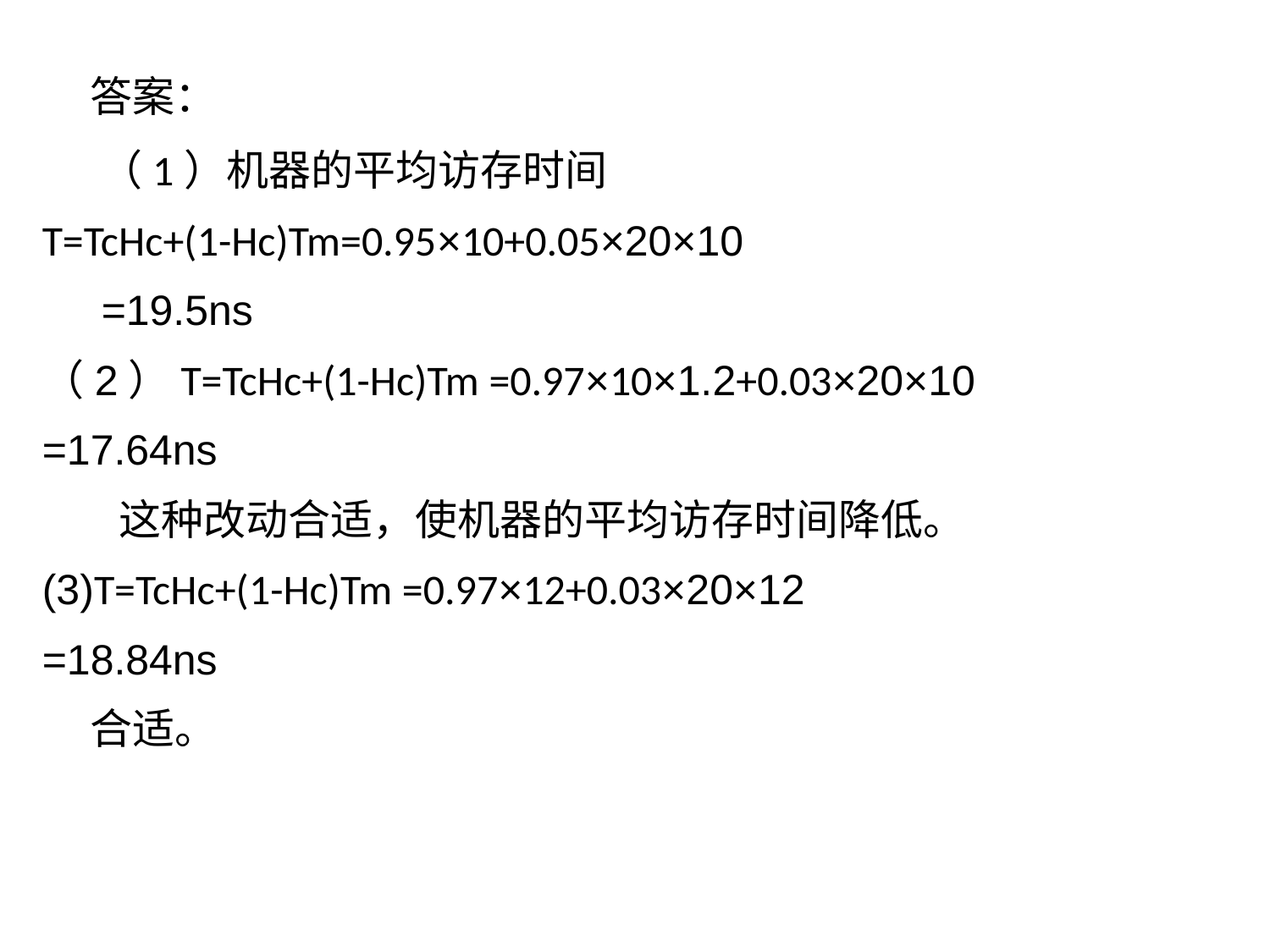

答案：
     （1）机器的平均访存时间
T=TcHc+(1-Hc)Tm=0.95×10+0.05×20×10
     =19.5ns
（2）T=TcHc+(1-Hc)Tm =0.97×10×1.2+0.03×20×10
=17.64ns
       这种改动合适，使机器的平均访存时间降低。
(3)T=TcHc+(1-Hc)Tm =0.97×12+0.03×20×12
=18.84ns
    合适。